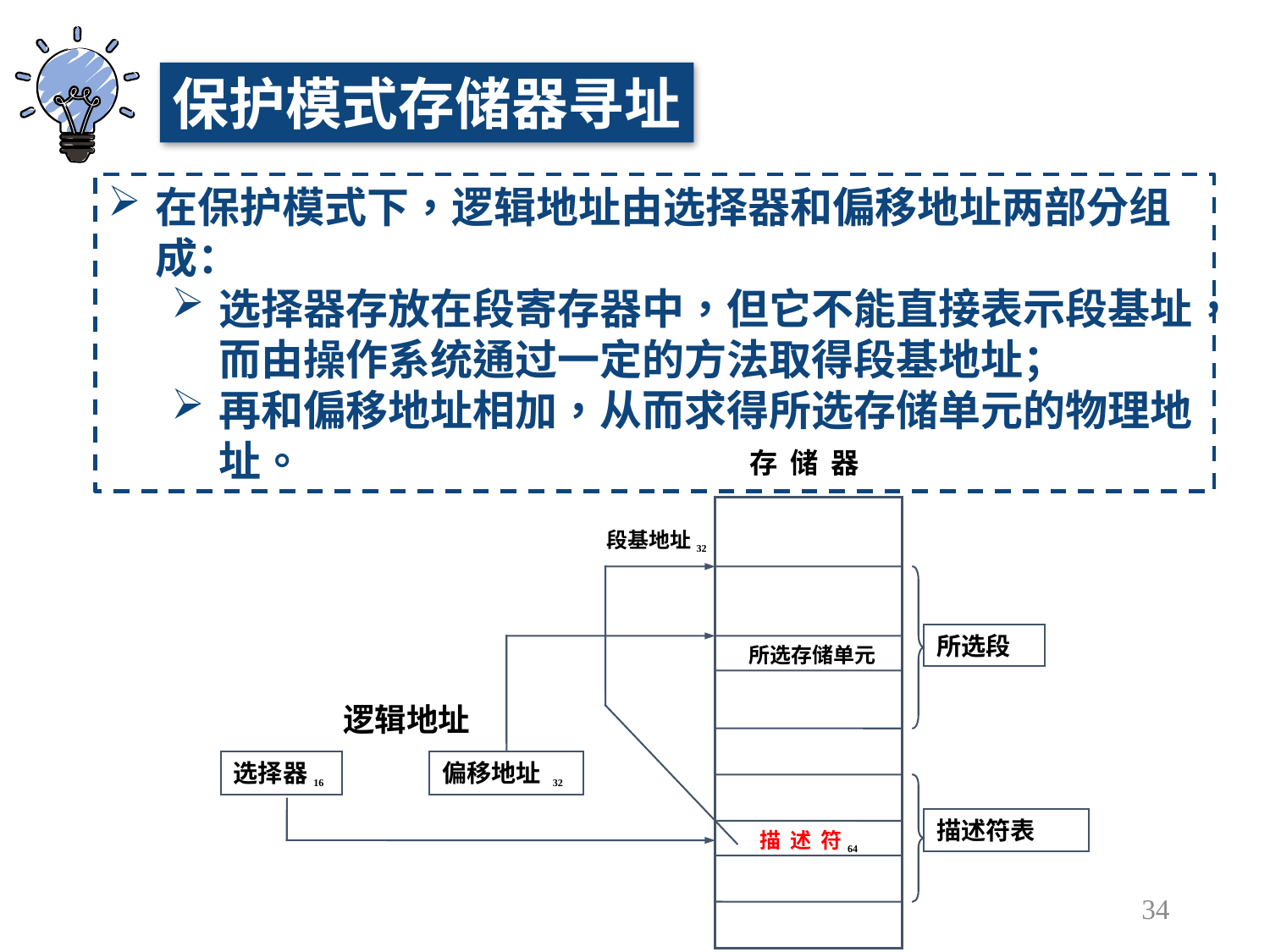

保护模式存储器寻址
在保护模式下，逻辑地址由选择器和偏移地址两部分组成：
选择器存放在段寄存器中，但它不能直接表示段基址，而由操作系统通过一定的方法取得段基地址；
再和偏移地址相加，从而求得所选存储单元的物理地址。
存  储  器

段基地址32

所选段
 所选存储单元

逻辑地址

选择器16
偏移地址 32

描述符表

 描  述  符64

34